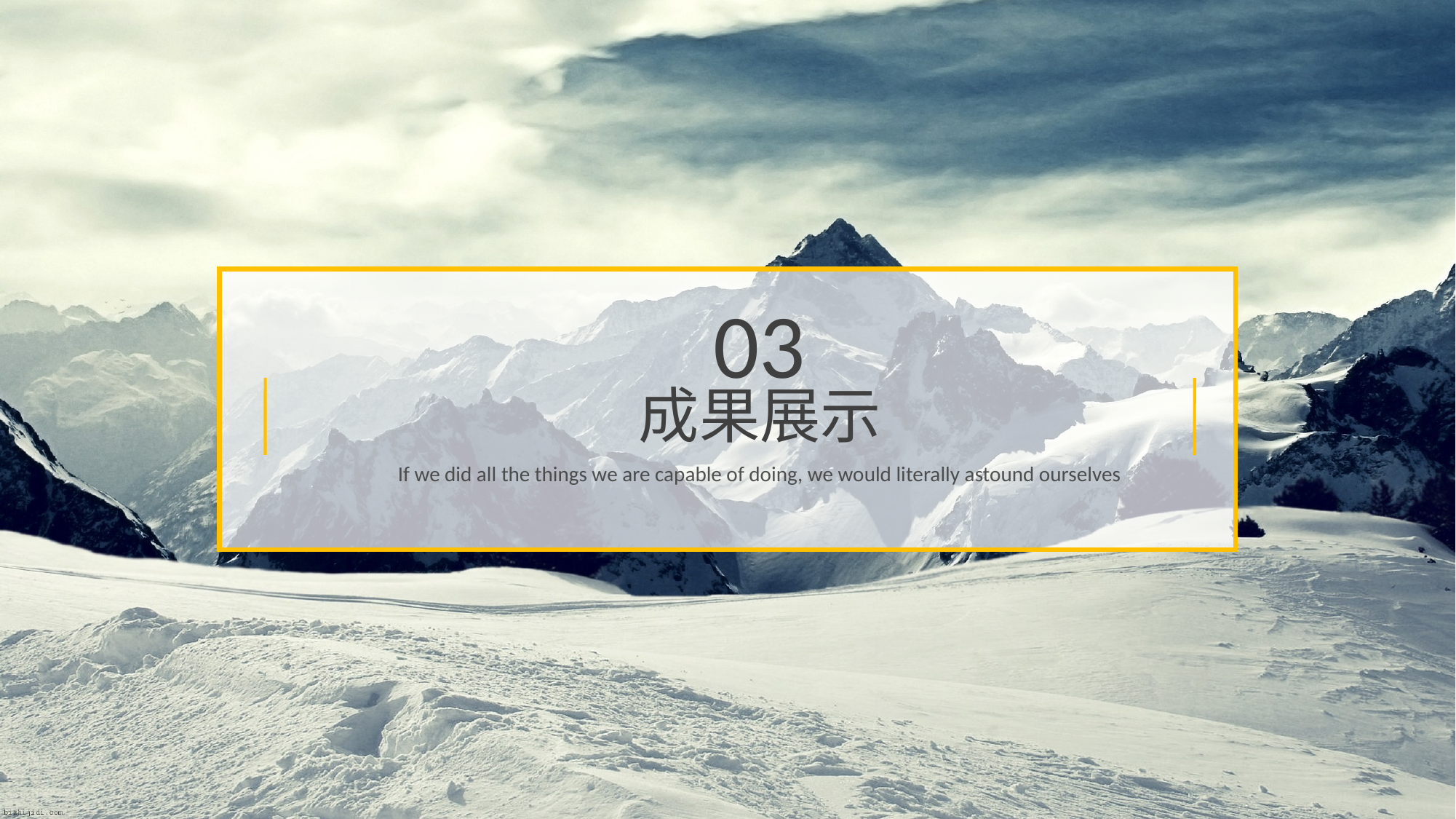

03
成果展示

If we did all the things we are capable of doing, we would literally astound ourselves